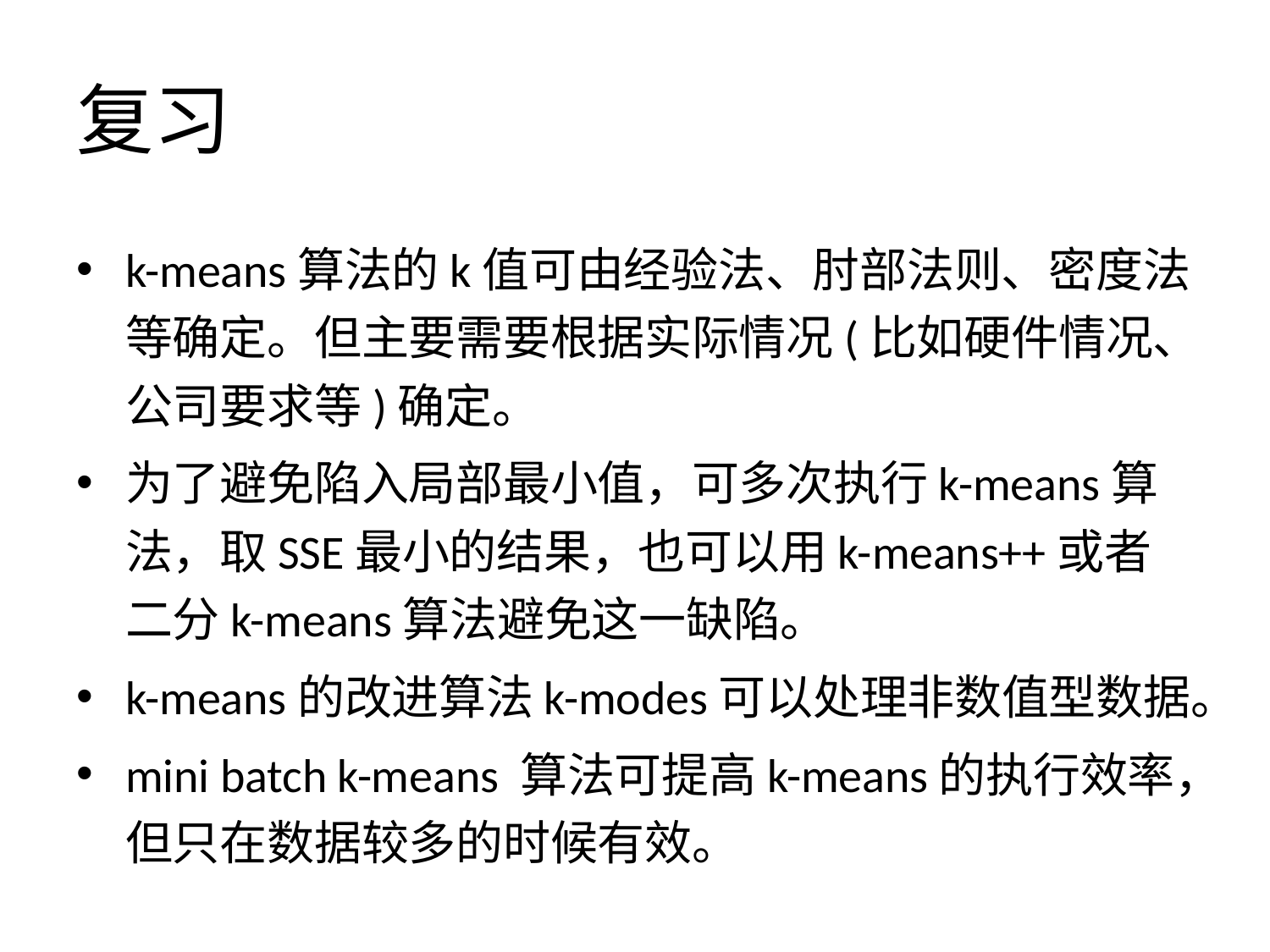

# 复习
k-means算法的k值可由经验法、肘部法则、密度法等确定。但主要需要根据实际情况(比如硬件情况、公司要求等)确定。
为了避免陷入局部最小值，可多次执行k-means算法，取SSE最小的结果，也可以用k-means++或者二分k-means算法避免这一缺陷。
k-means的改进算法k-modes可以处理非数值型数据。
mini batch k-means 算法可提高k-means的执行效率，但只在数据较多的时候有效。